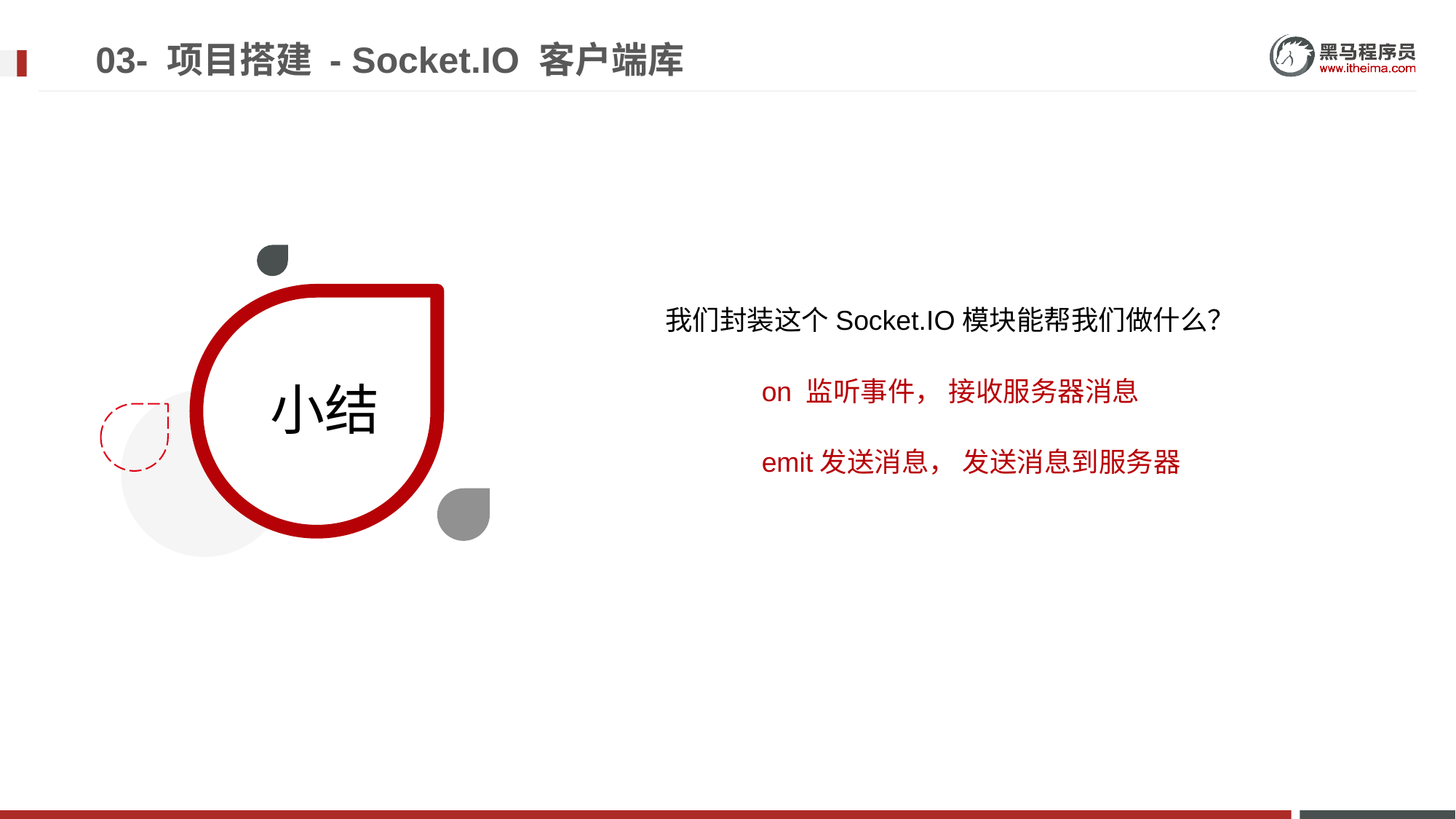

# 03- 项目搭建 - Socket.IO 客户端库
 我们封装这个Socket.IO模块能帮我们做什么？
	on 监听事件， 接收服务器消息
	emit发送消息， 发送消息到服务器